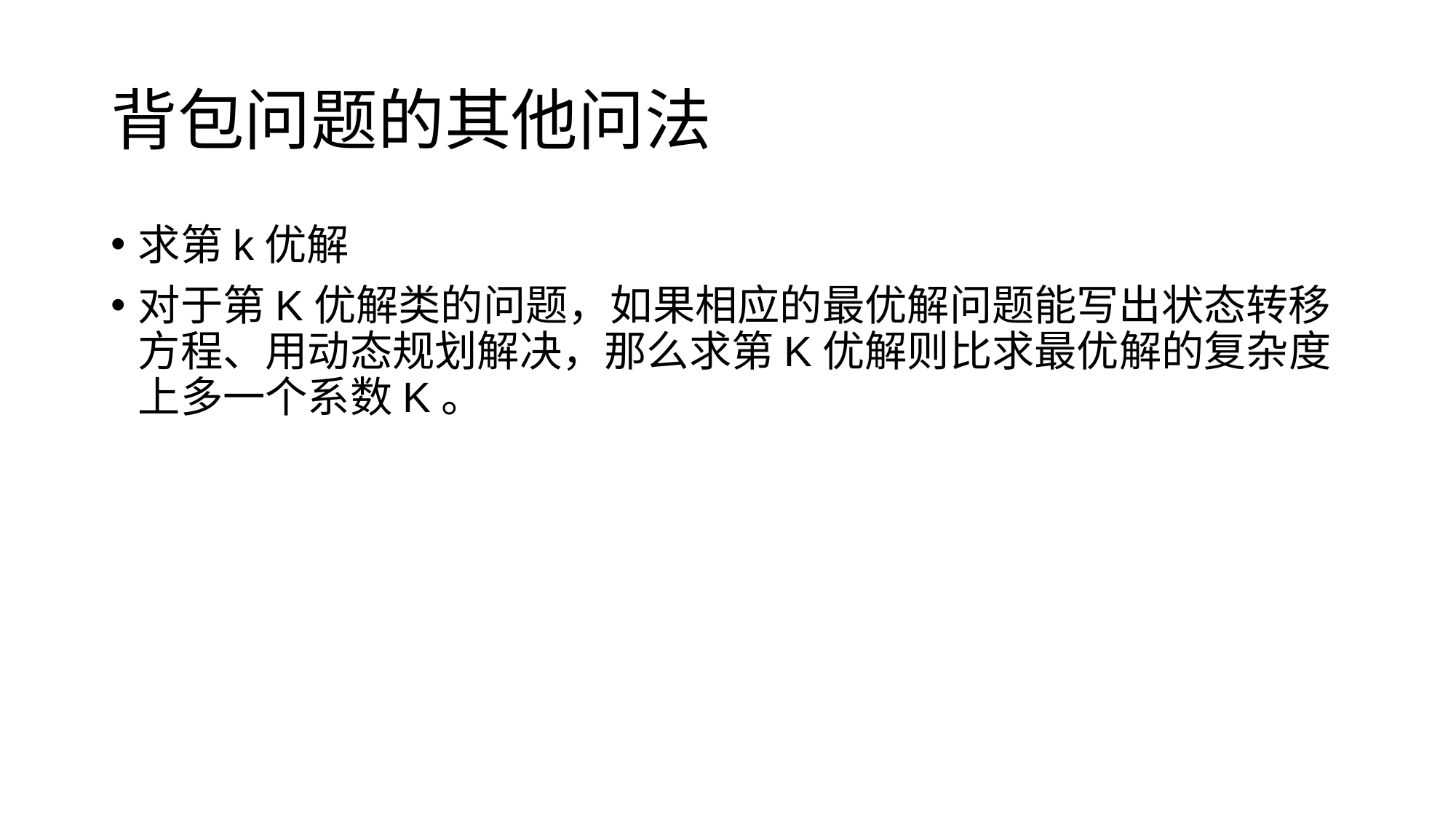

# 背包问题的其他问法
求第k优解
对于第K优解类的问题，如果相应的最优解问题能写出状态转移方程、用动态规划解决，那么求第K优解则比求最优解的复杂度上多一个系数K。